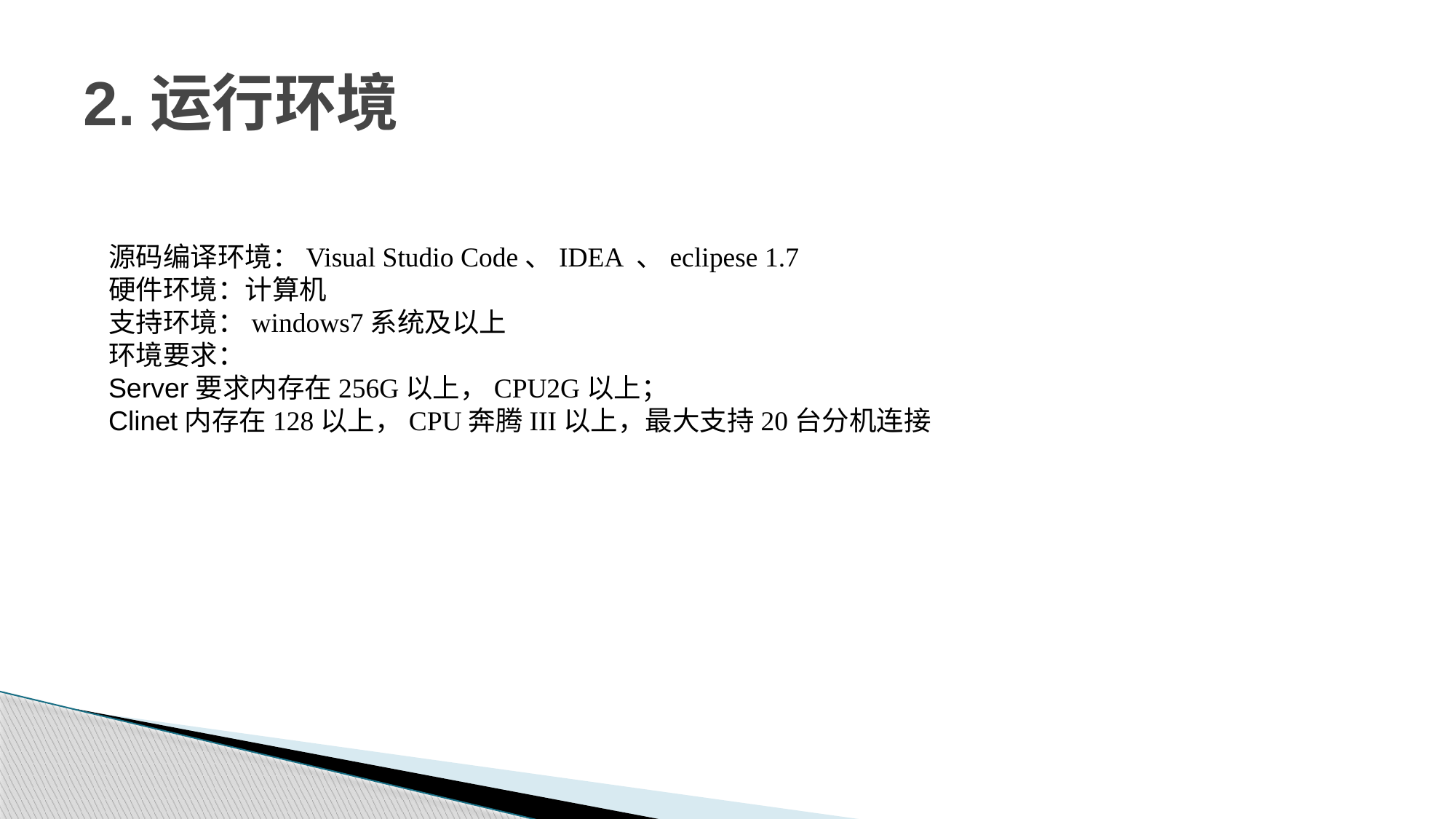

# 2.运行环境
源码编译环境：Visual Studio Code、IDEA 、eclipese 1.7
硬件环境：计算机
支持环境：windows7系统及以上
环境要求：
Server要求内存在256G以上，CPU2G以上；
Clinet内存在128以上，CPU奔腾III以上，最大支持20台分机连接